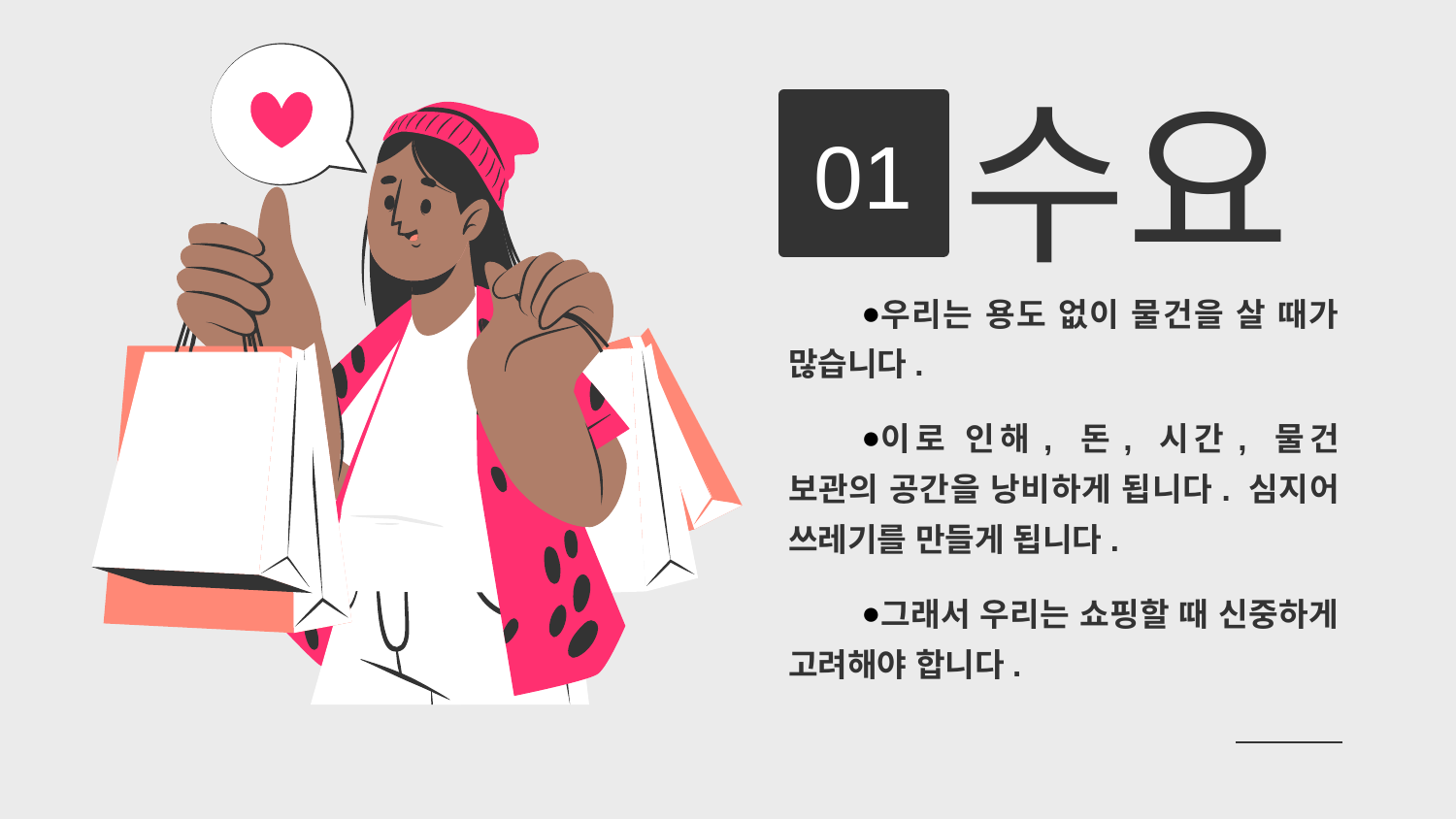

01
# 수요
우리는 용도 없이 물건을 살 때가 많습니다.
이로 인해, 돈, 시간, 물건 보관의 공간을 낭비하게 됩니다. 심지어 쓰레기를 만들게 됩니다.
그래서 우리는 쇼핑할 때 신중하게 고려해야 합니다.